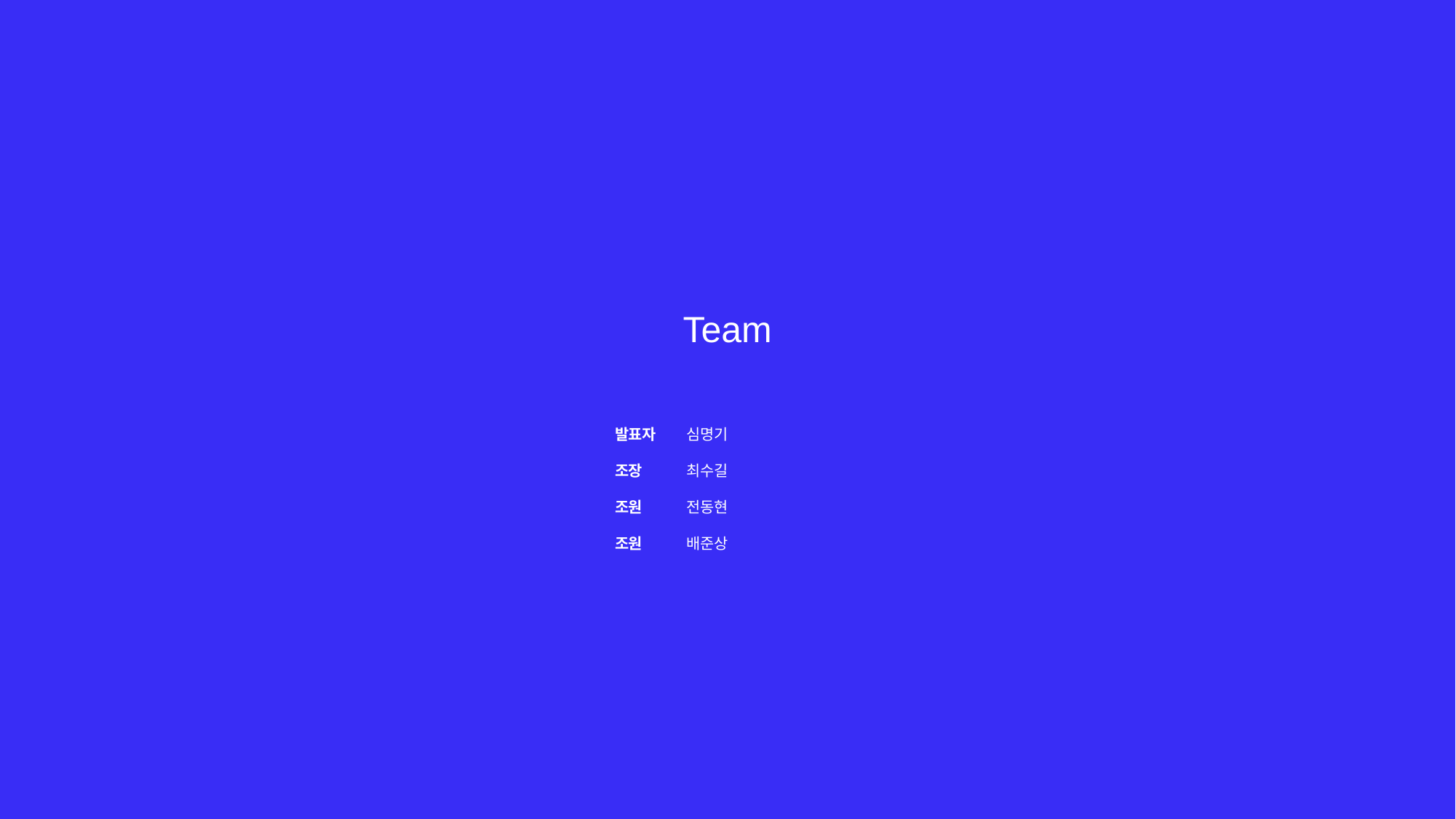

Team
발표자
조장
조원
조원
심명기
최수길
전동현
배준상